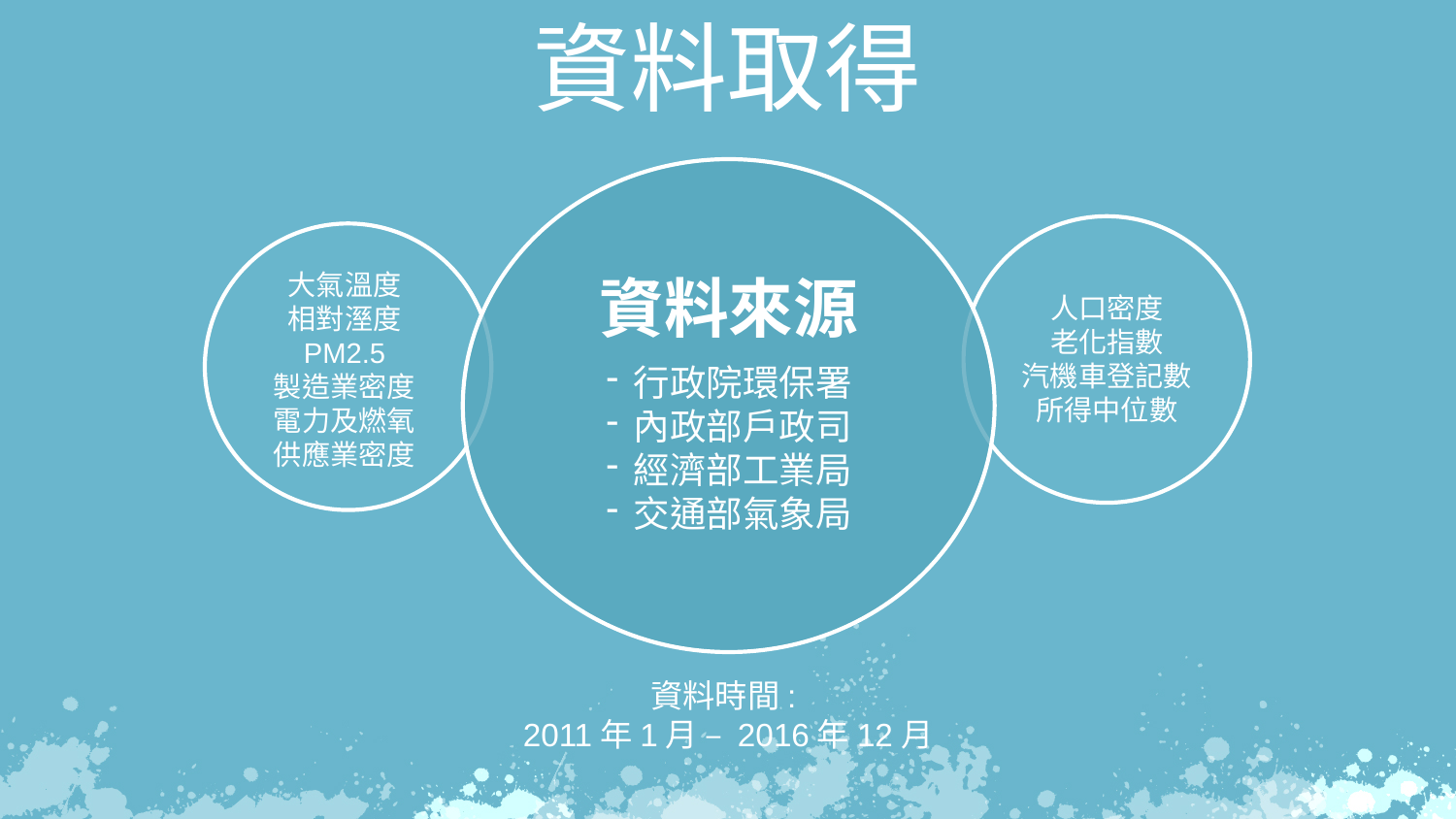

資料取得

大氣溫度
相對溼度
PM2.5
製造業密度
電力及燃氧供應業密度

資料來源
行政院環保署
內政部戶政司
經濟部工業局
交通部氣象局
人口密度
老化指數
汽機車登記數
所得中位數

資料時間:
2011年1月 – 2016年12月